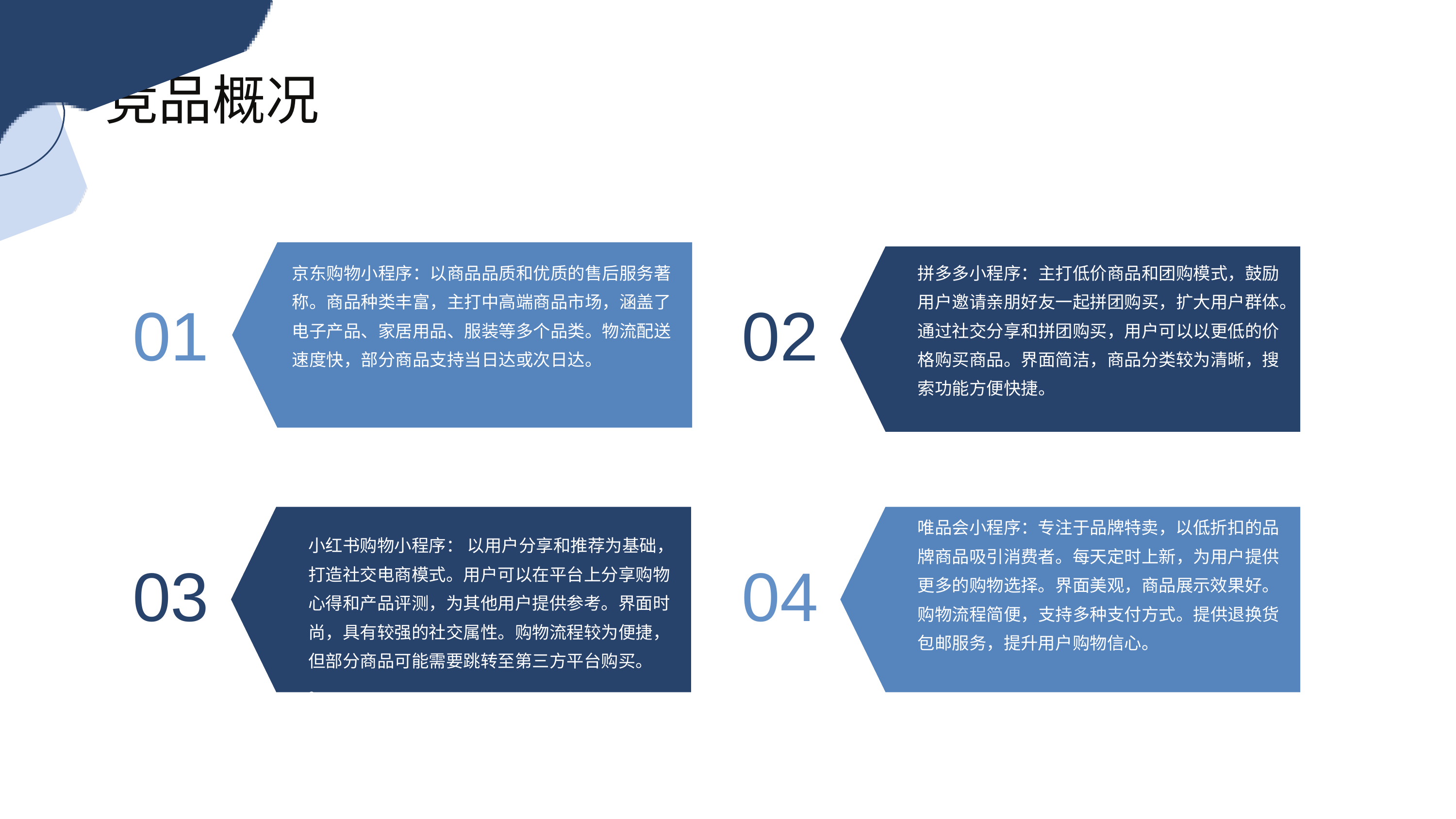

竞品概况

京东购物小程序：以商品品质和优质的售后服务著称。商品种类丰富，主打中高端商品市场，涵盖了电子产品、家居用品、服装等多个品类。物流配送速度快，部分商品支持当日达或次日达。
拼多多小程序：主打低价商品和团购模式，鼓励用户邀请亲朋好友一起拼团购买，扩大用户群体。通过社交分享和拼团购买，用户可以以更低的价格购买商品。界面简洁，商品分类较为清晰，搜索功能方便快捷。

• 购物流程简单，支付方式多样。

• 经常推出各种优惠活动和补贴，如百亿补贴等，给用户带来实惠。其商品种类繁多，尤其在农产品和日用品方面有较大的价格优势。
01
02

唯品会小程序：专注于品牌特卖，以低折扣的品牌商品吸引消费者。每天定时上新，为用户提供更多的购物选择。界面美观，商品展示效果好。
购物流程简便，支持多种支付方式。提供退换货包邮服务，提升用户购物信心。

3. 商品管理：

• 与众多品牌合作，商品均为正品。

• 商品分类明确，方便用户查找。

4. 营销推广：

• 推出各种限时特卖活动，刺激用户购买。

• 邀请新用户可获得奖励。
小红书购物小程序： 以用户分享和推荐为基础，打造社交电商模式。用户可以在平台上分享购物心得和产品评测，为其他用户提供参考。界面时尚，具有较强的社交属性。购物流程较为便捷，但部分商品可能需要跳转至第三方平台购买。
。

• 举办各种话题活动，鼓励用户参与分享。
03
04